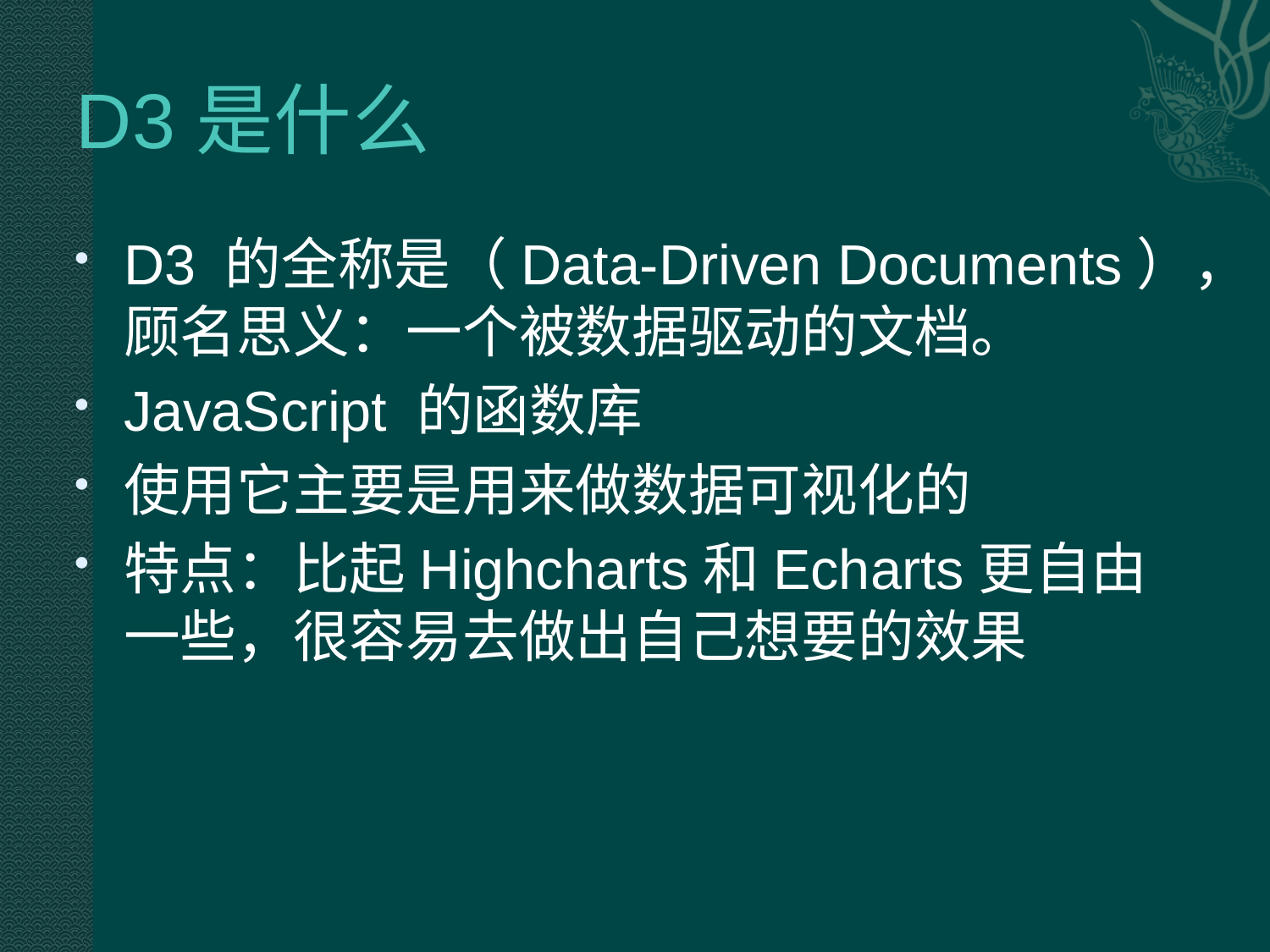

# D3是什么
D3 的全称是（Data-Driven Documents），顾名思义：一个被数据驱动的文档。
JavaScript 的函数库
使用它主要是用来做数据可视化的
特点：比起Highcharts和Echarts更自由一些，很容易去做出自己想要的效果